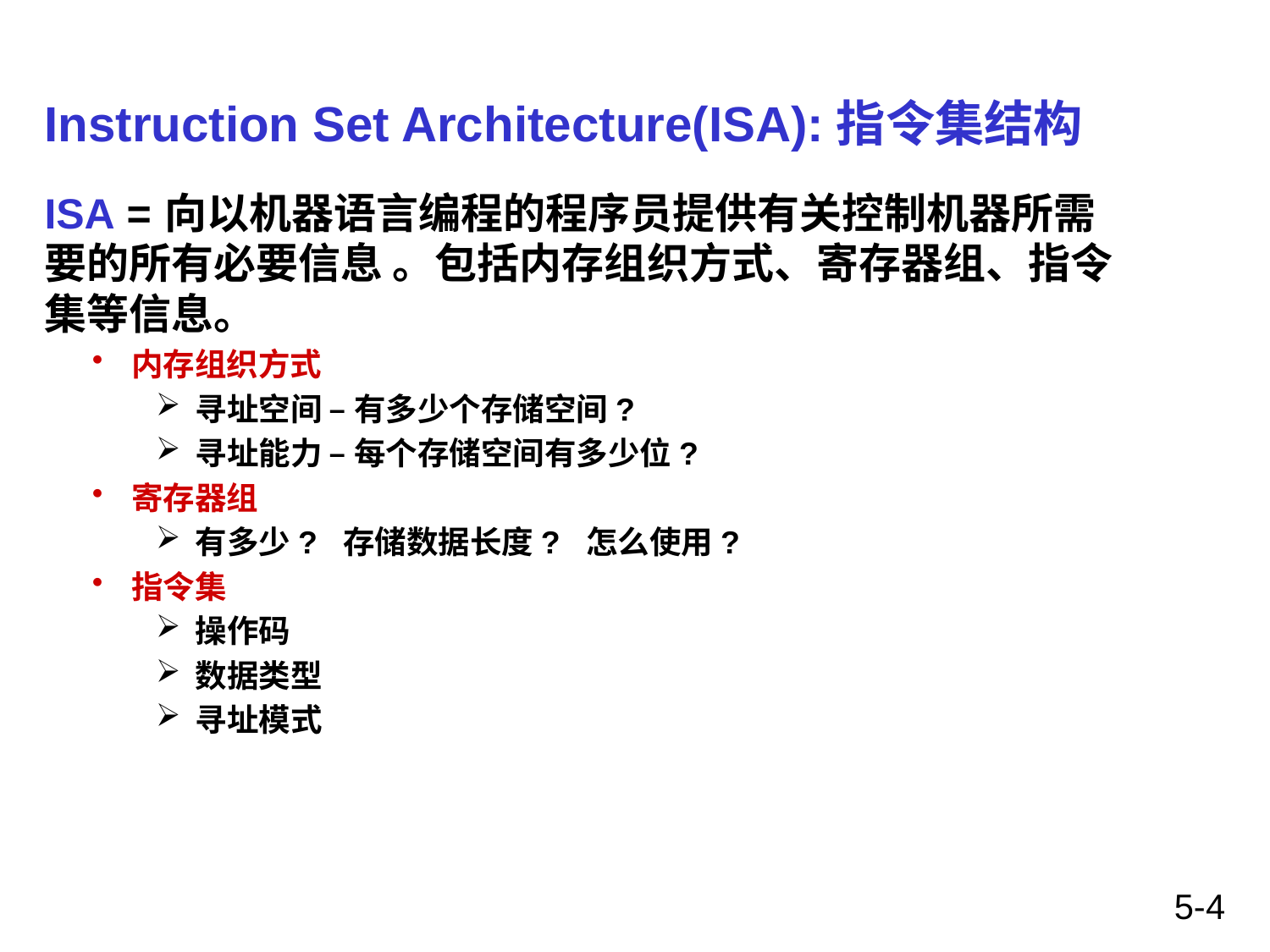

# Instruction Set Architecture(ISA):指令集结构
ISA = 	向以机器语言编程的程序员提供有关控制机器所需要的所有必要信息 。包括内存组织方式、寄存器组、指令集等信息。
内存组织方式
寻址空间 – 有多少个存储空间?
寻址能力 – 每个存储空间有多少位?
寄存器组
有多少?  存储数据长度?  怎么使用?
指令集
操作码
数据类型
寻址模式
5-4